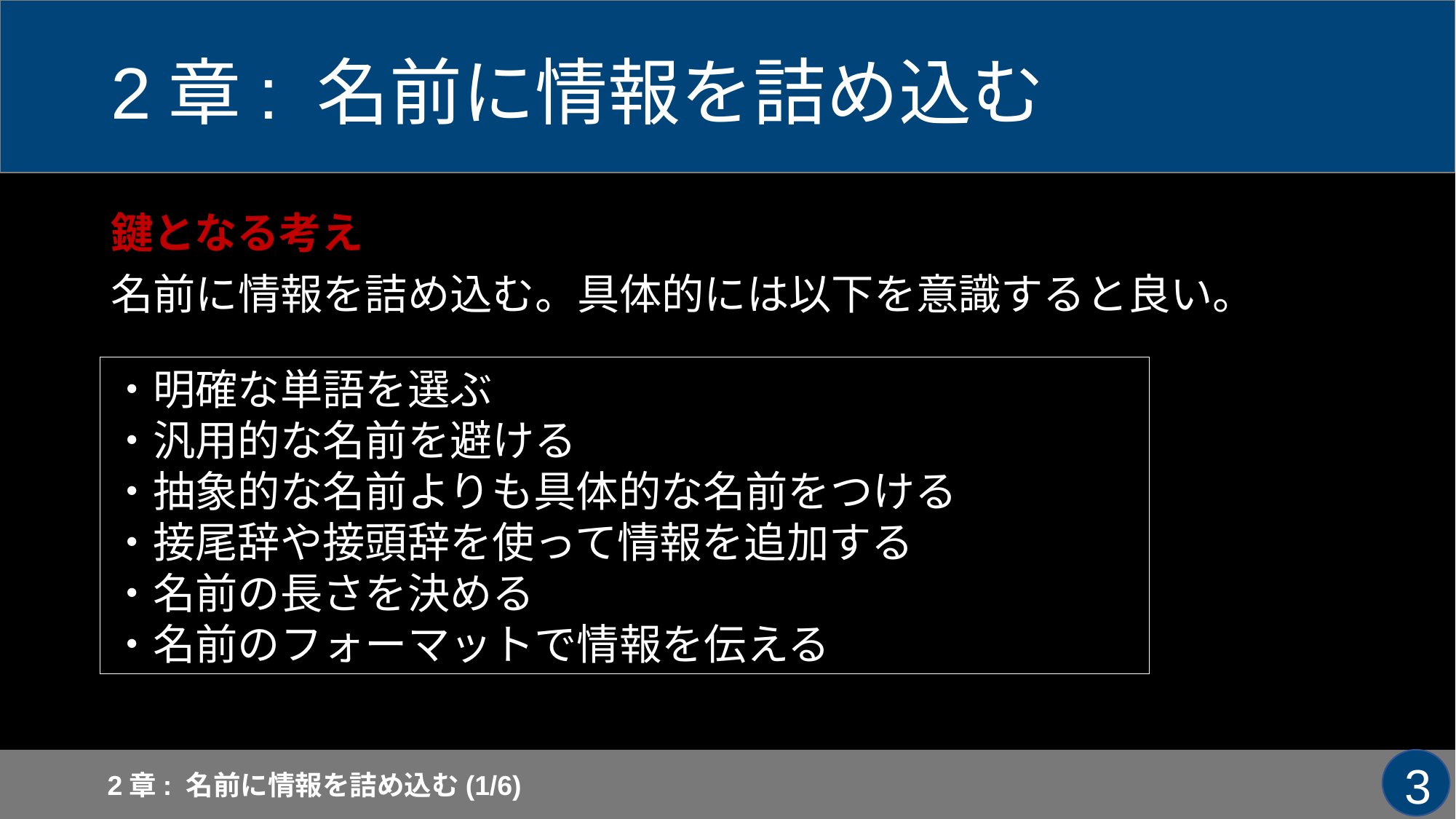

# 2章: 名前に情報を詰め込む
鍵となる考え
名前に情報を詰め込む。具体的には以下を意識すると良い。

・明確な単語を選ぶ
・汎用的な名前を避ける
・抽象的な名前よりも具体的な名前をつける
・接尾辞や接頭辞を使って情報を追加する
・名前の長さを決める
・名前のフォーマットで情報を伝える
2章: 名前に情報を詰め込む(1/6)
3